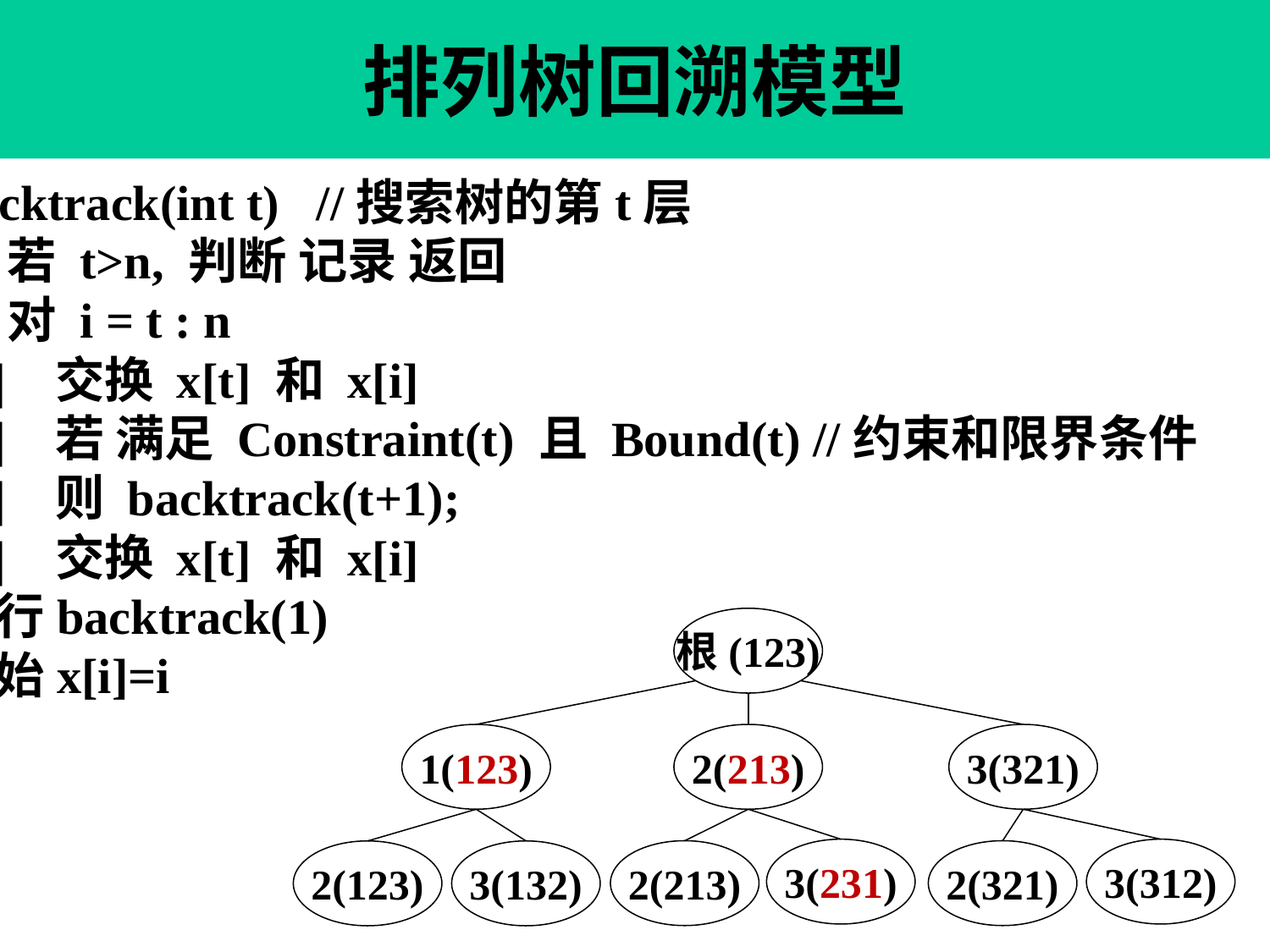

# 排列树回溯模型
backtrack(int t)   //搜索树的第t层
1. 若 t>n, 判断 记录 返回
2. 对 i = t : n
3. |   交换 x[t] 和 x[i]
4. |   若 满足 Constraint(t) 且 Bound(t) //约束和限界条件
5. |   则 backtrack(t+1);
6. |   交换 x[t] 和 x[i]
执行backtrack(1)
初始x[i]=i
根(123)
1(123)
2(213)
3(321)
3(231)
3(312)
2(213)
2(321)
2(123)
3(132)